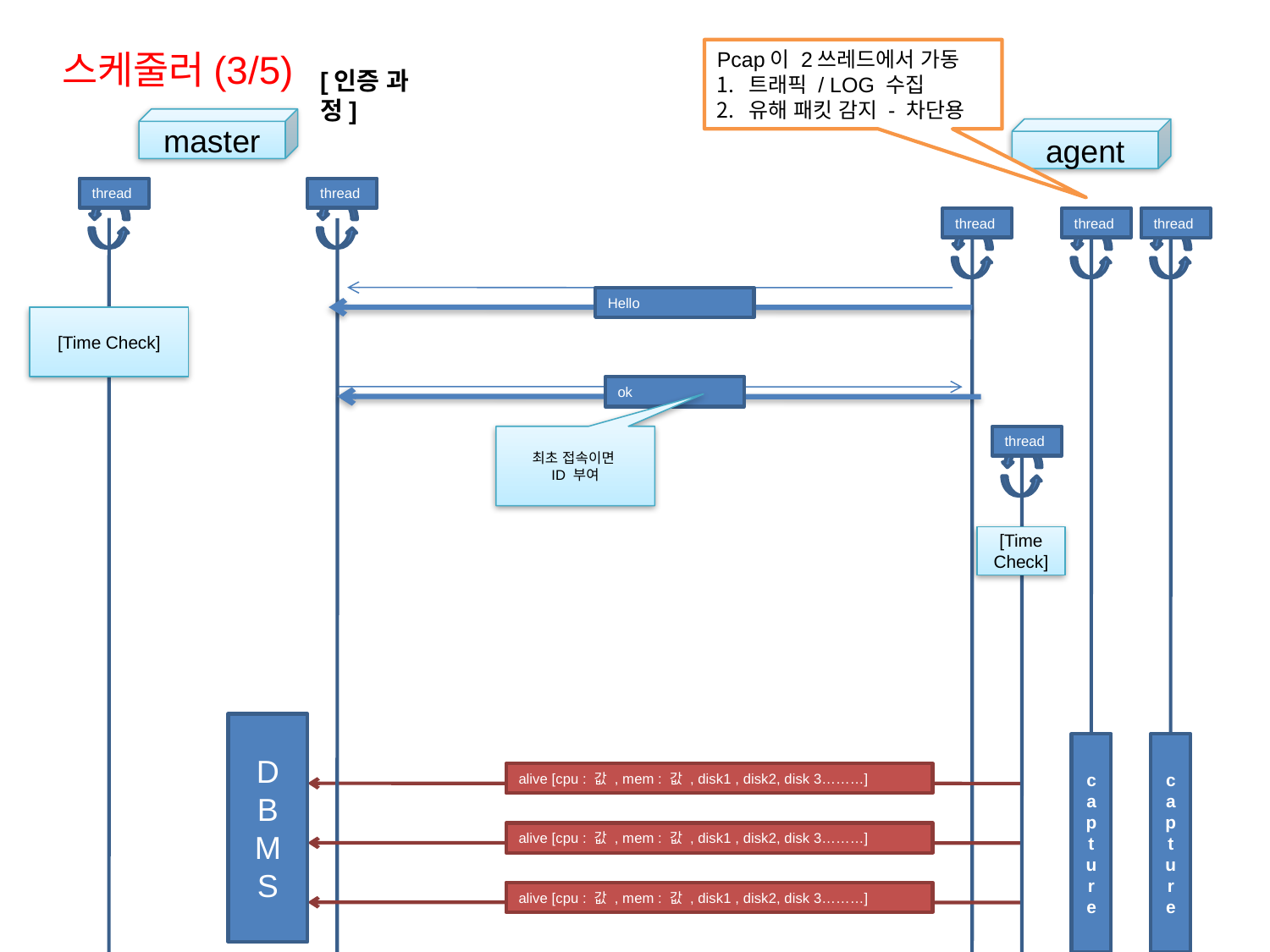

스케줄러(3/5)
Pcap이 2쓰레드에서 가동
트래픽 / LOG 수집
유해 패킷 감지 - 차단용
[인증 과정]
master
agent
thread

thread

thread

thread

thread

Hello
[Time Check]
ok
최초 접속이면
ID 부여
thread

[Time Check]
D
B
M
S
c
ap
t
u
r
e
c
ap
t
u
r
e
alive [cpu : 값 , mem : 값 , disk1 , disk2, disk 3………]
alive [cpu : 값 , mem : 값 , disk1 , disk2, disk 3………]
alive [cpu : 값 , mem : 값 , disk1 , disk2, disk 3………]